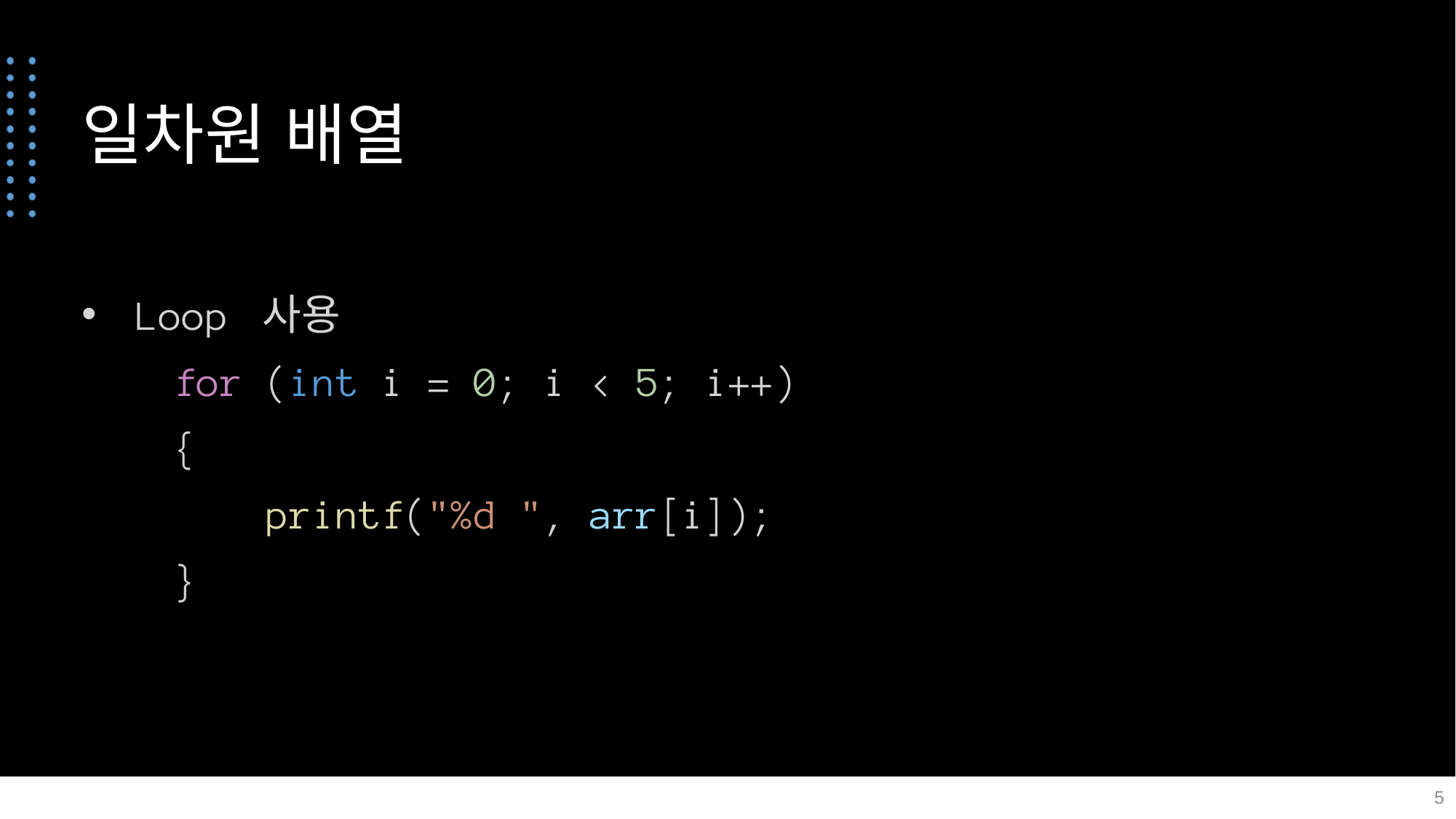

# 일차원 배열
Loop 사용
    for (int i = 0; i < 5; i++)
    {
        printf("%d ", arr[i]);
    }

5